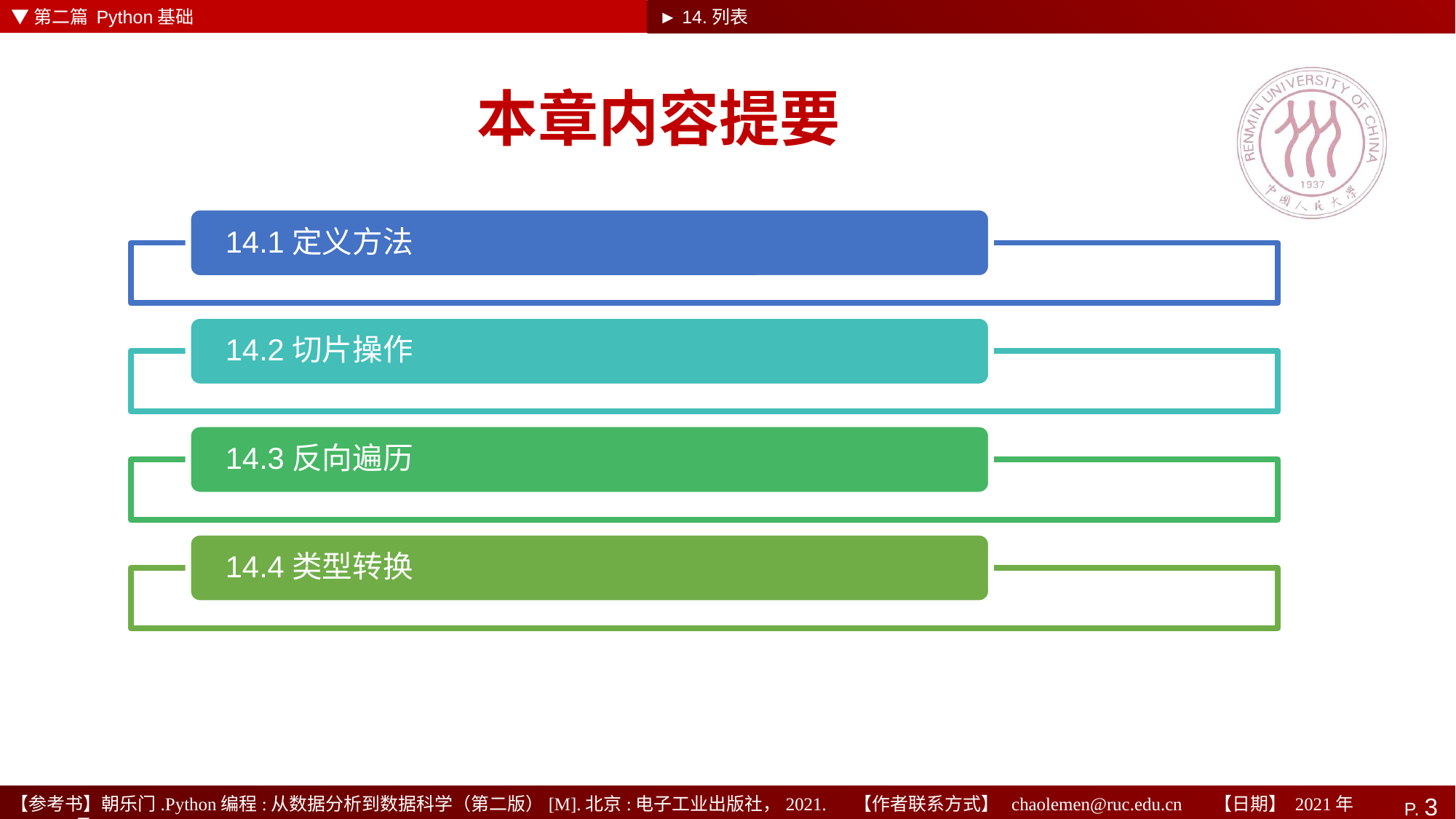

▼第二篇 Python基础
► 14.列表
# 本章内容提要
14.1定义方法
14.2切片操作
14.3反向遍历
14.4类型转换